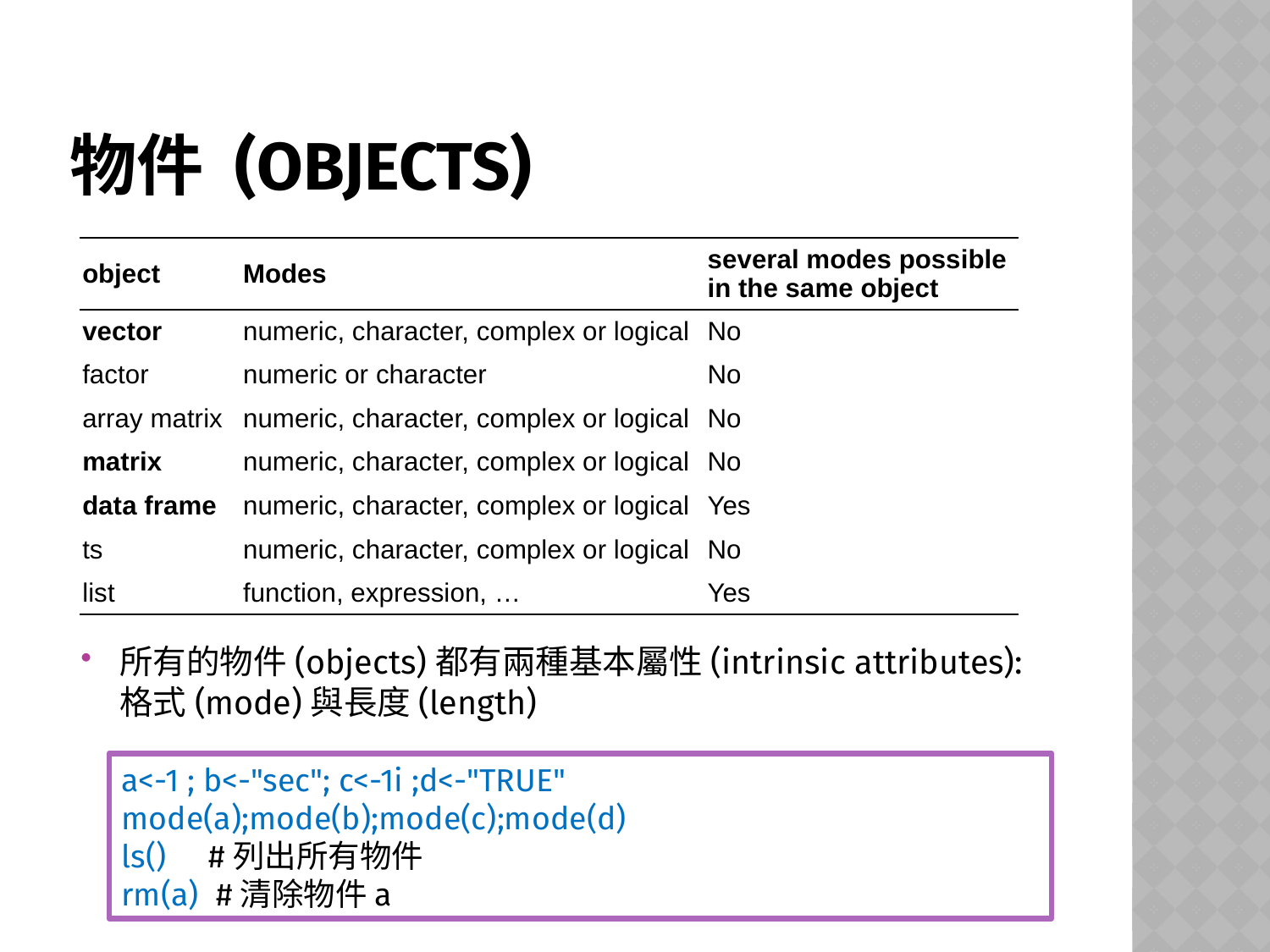

# 物件 (objects)
| object | Modes | several modes possible in the same object |
| --- | --- | --- |
| vector | numeric, character, complex or logical | No |
| factor | numeric or character | No |
| array matrix | numeric, character, complex or logical | No |
| matrix | numeric, character, complex or logical | No |
| data frame | numeric, character, complex or logical | Yes |
| ts | numeric, character, complex or logical | No |
| list | function, expression, … | Yes |
所有的物件(objects)都有兩種基本屬性(intrinsic attributes):    格式(mode)與長度(length)

a<-1 ; b<-"sec"; c<-1i ;d<-"TRUE"
mode(a);mode(b);mode(c);mode(d)
ls()     #列出所有物件
rm(a)  #清除物件a